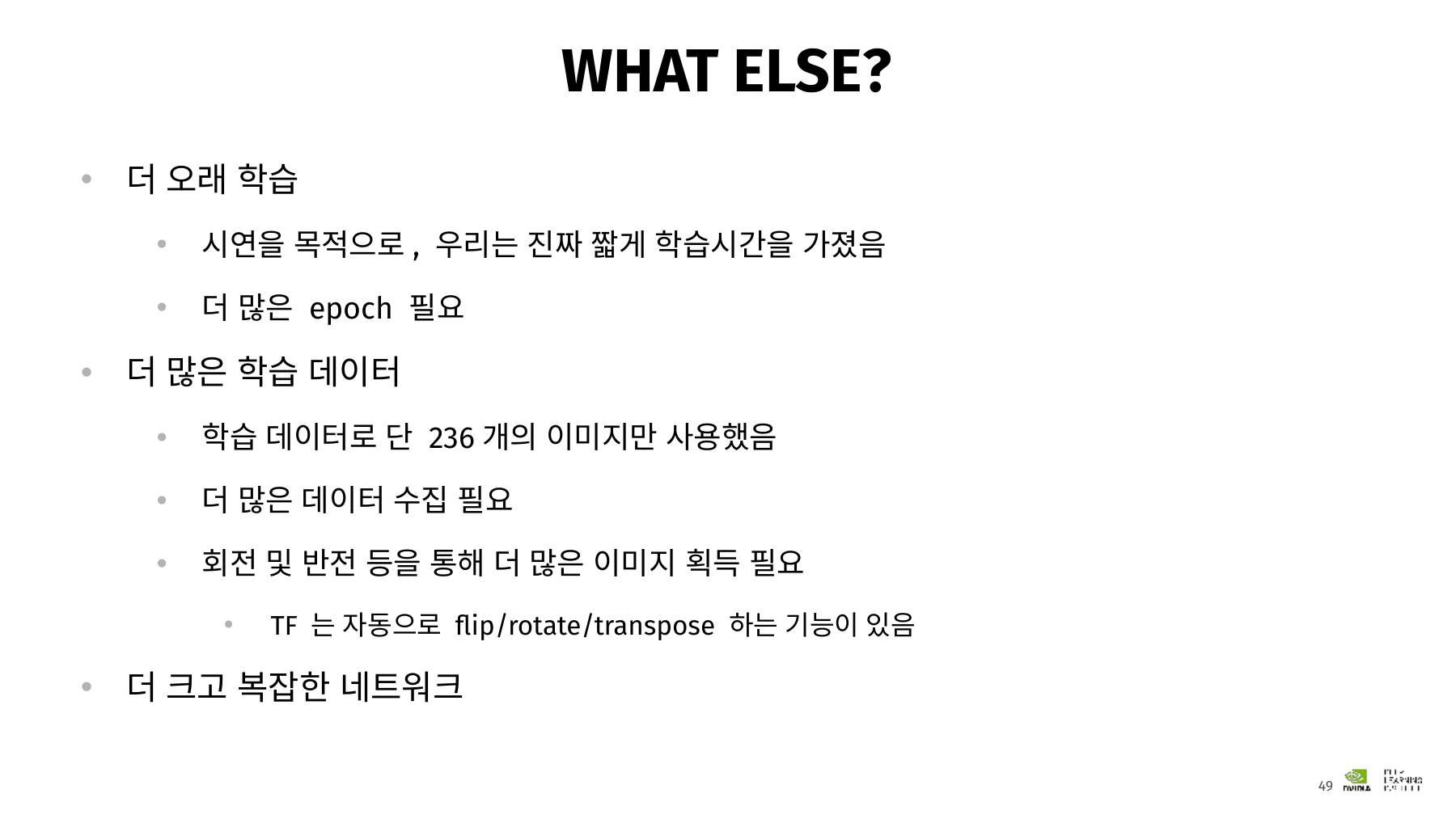

# WHAT ELSE?
더 오래 학습
시연을 목적으로, 우리는 진짜 짧게 학습시간을 가졌음
더 많은 epoch 필요
더 많은 학습 데이터
학습 데이터로 단 236개의 이미지만 사용했음
더 많은 데이터 수집 필요
회전 및 반전 등을 통해 더 많은 이미지 획득 필요
TF 는 자동으로 flip/rotate/transpose 하는 기능이 있음
더 크고 복잡한 네트워크